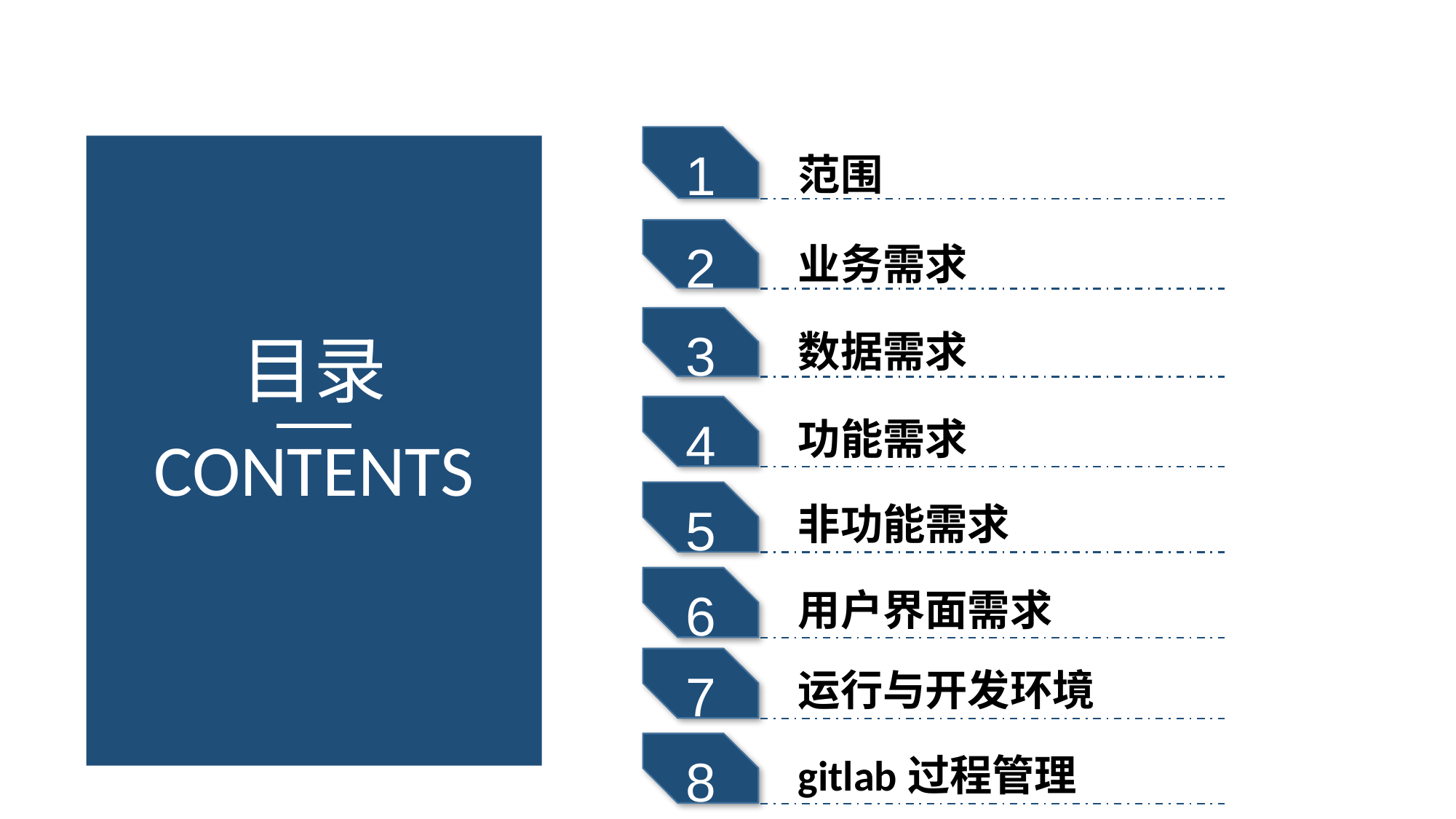

范围

1

业务需求

2
数据需求

3
目录
功能需求

4
CONTENTS
非功能需求

5
用户界面需求

6
运行与开发环境

7
gitlab过程管理

8